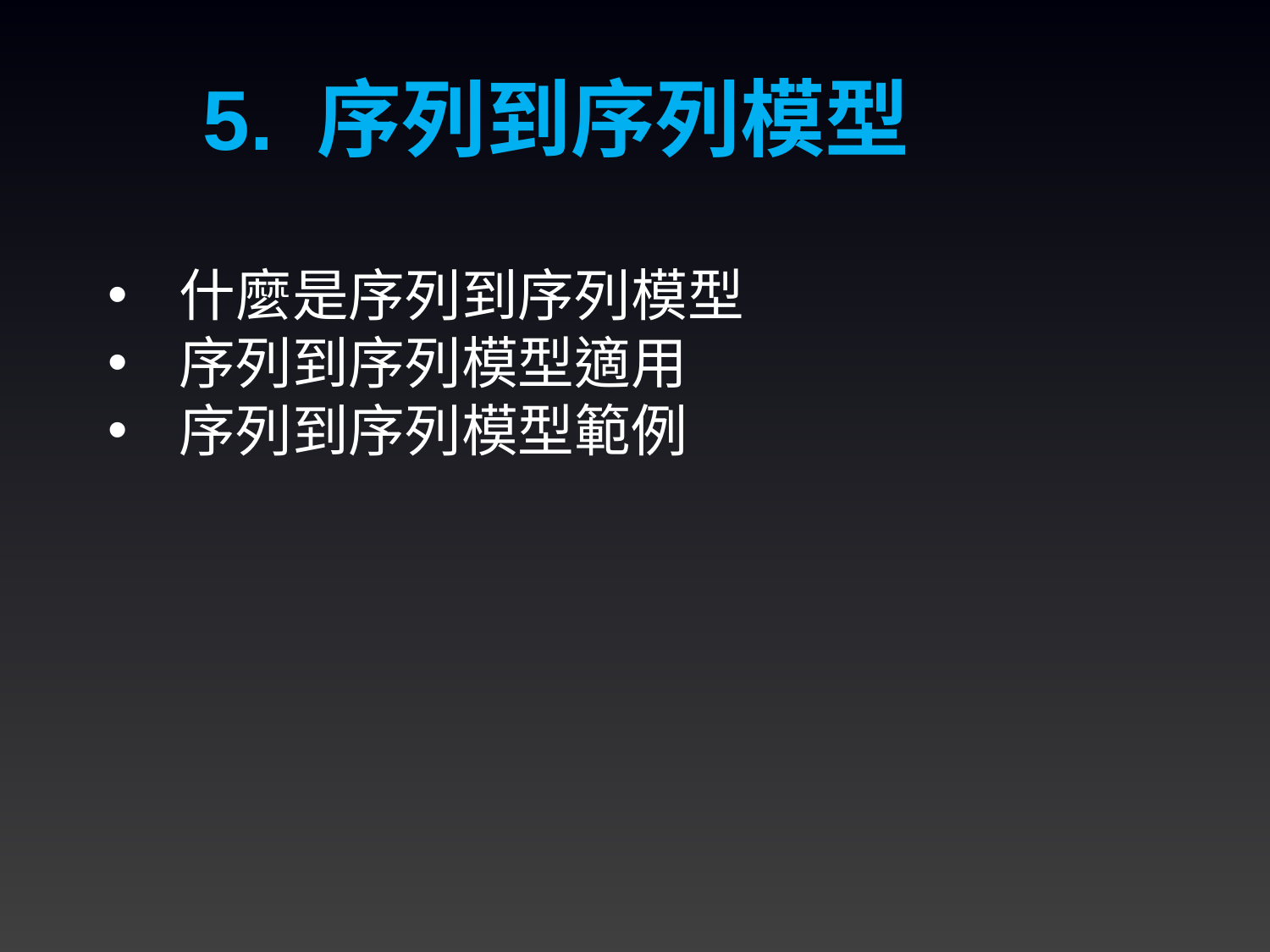

5. 序列到序列模型
什麼是序列到序列模型
序列到序列模型適用
序列到序列模型範例